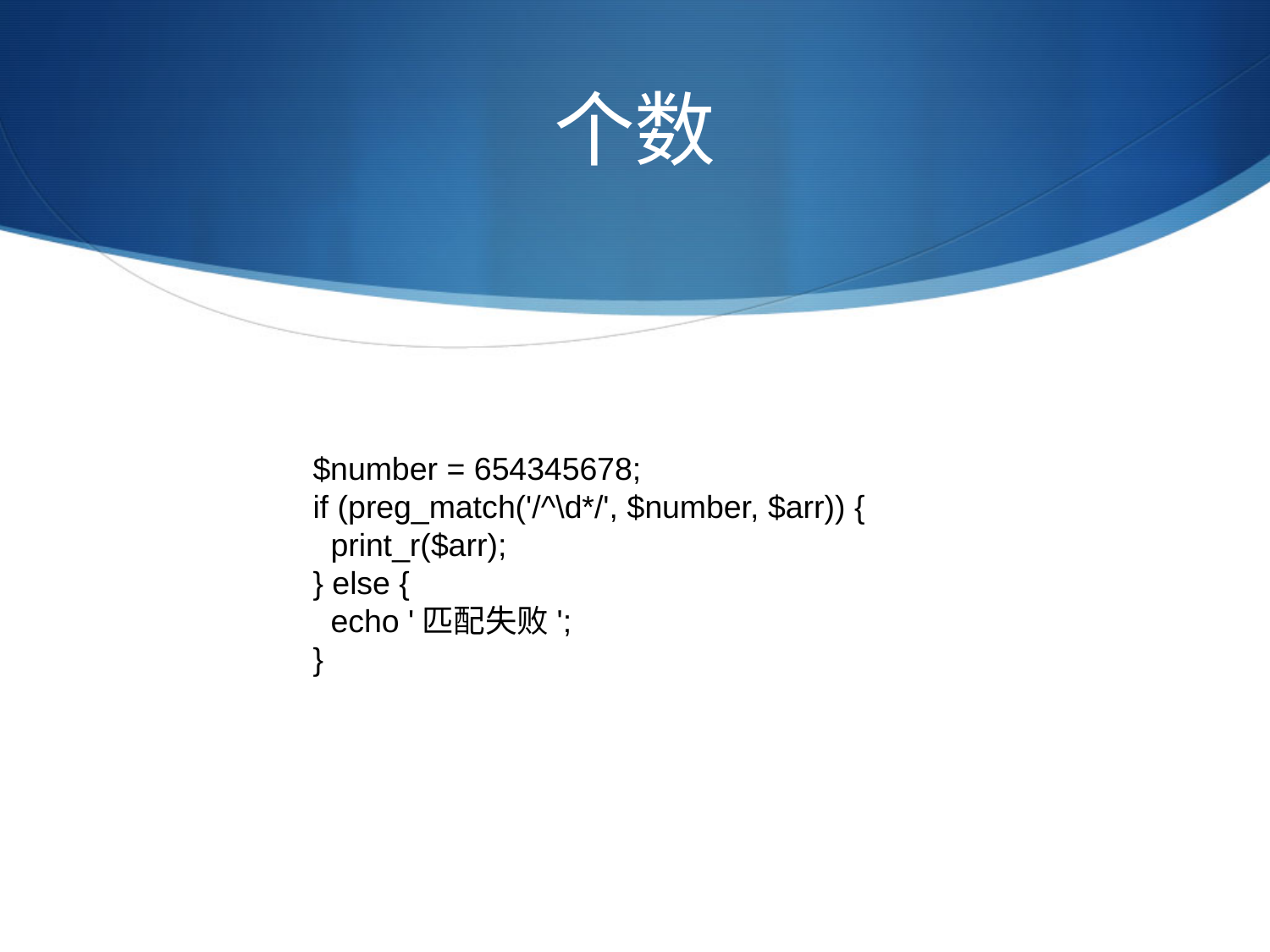

# 个数
$number = 654345678;
if (preg_match('/^\d*/', $number, $arr)) {
  print_r($arr);
} else {
  echo '匹配失败';
}